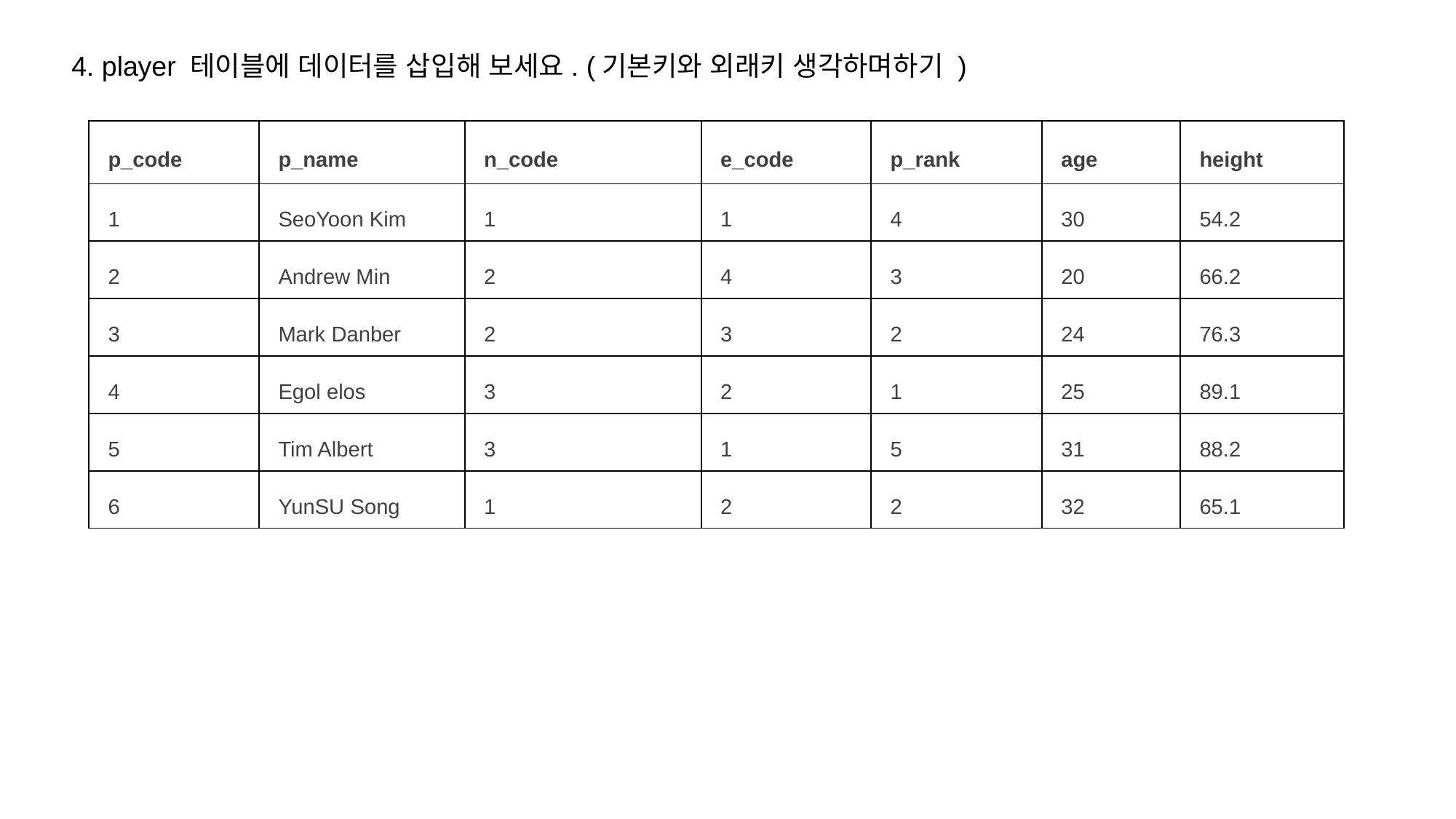

4. player 테이블에 데이터를 삽입해 보세요. (기본키와 외래키 생각하며하기 )
| p\_code | p\_name | n\_code | e\_code | p\_rank | age | height |
| --- | --- | --- | --- | --- | --- | --- |
| 1 | SeoYoon Kim | 1 | 1 | 4 | 30 | 54.2 |
| 2 | Andrew Min | 2 | 4 | 3 | 20 | 66.2 |
| 3 | Mark Danber | 2 | 3 | 2 | 24 | 76.3 |
| 4 | Egol elos | 3 | 2 | 1 | 25 | 89.1 |
| 5 | Tim Albert | 3 | 1 | 5 | 31 | 88.2 |
| 6 | YunSU Song | 1 | 2 | 2 | 32 | 65.1 |